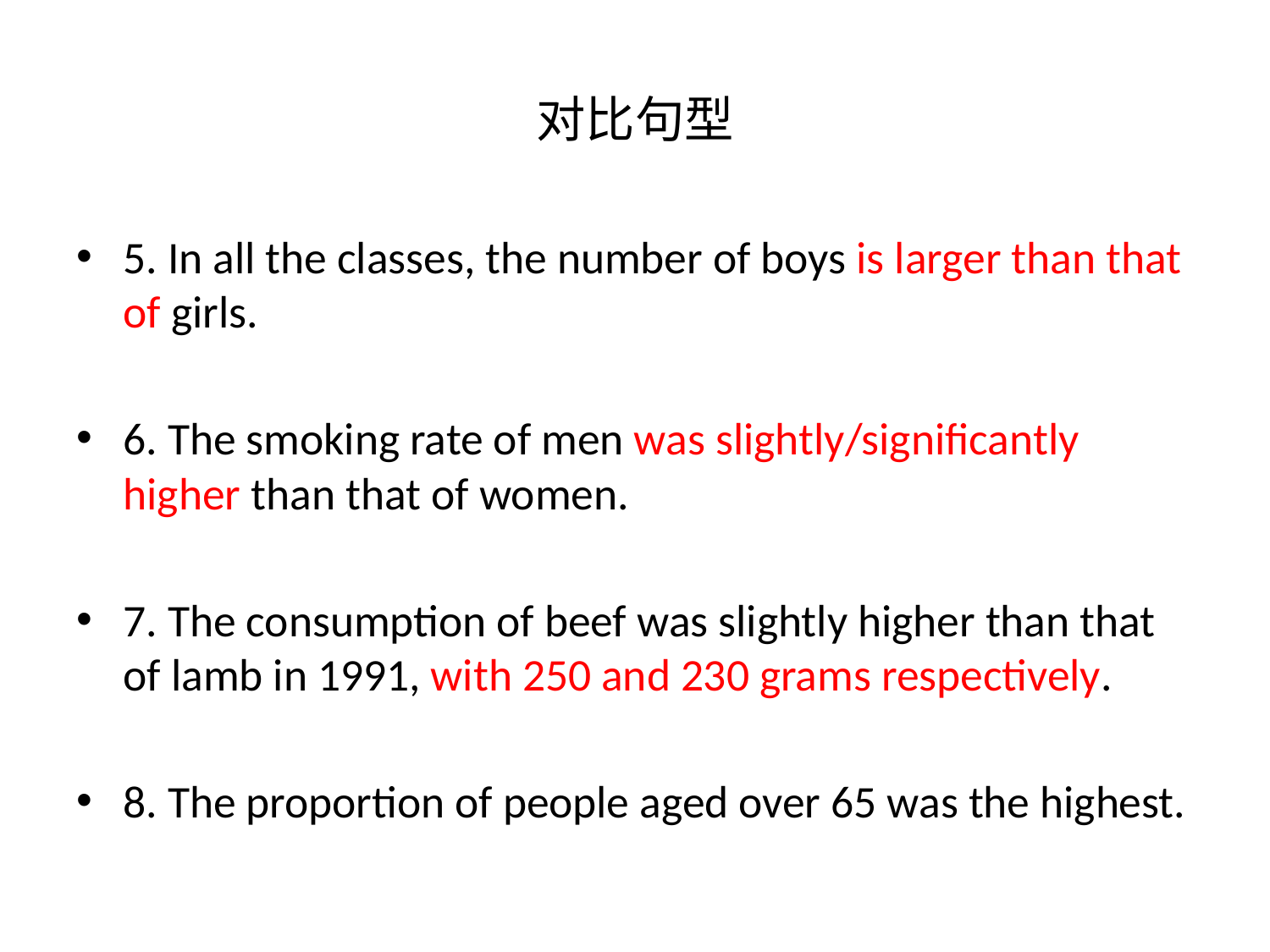

# 对比句型
5. In all the classes, the number of boys is larger than that of girls.

6. The smoking rate of men was slightly/significantly higher than that of women.

7. The consumption of beef was slightly higher than that of lamb in 1991, with 250 and 230 grams respectively.

8. The proportion of people aged over 65 was the highest.